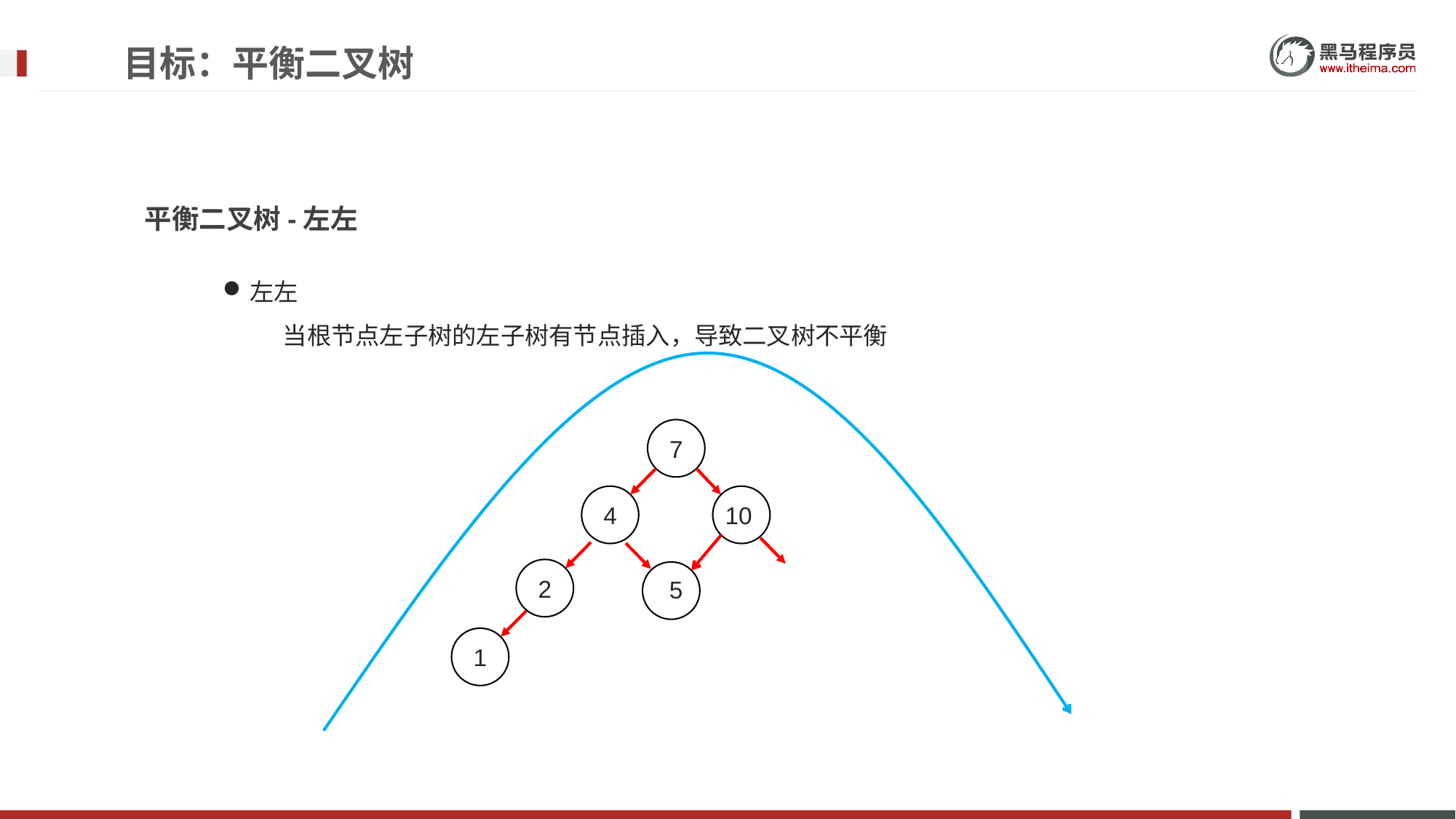

目标：平衡二叉树
平衡二叉树-左左
左左
          当根节点左子树的左子树有节点插入，导致二叉树不平衡

7
4

10
2

5
1